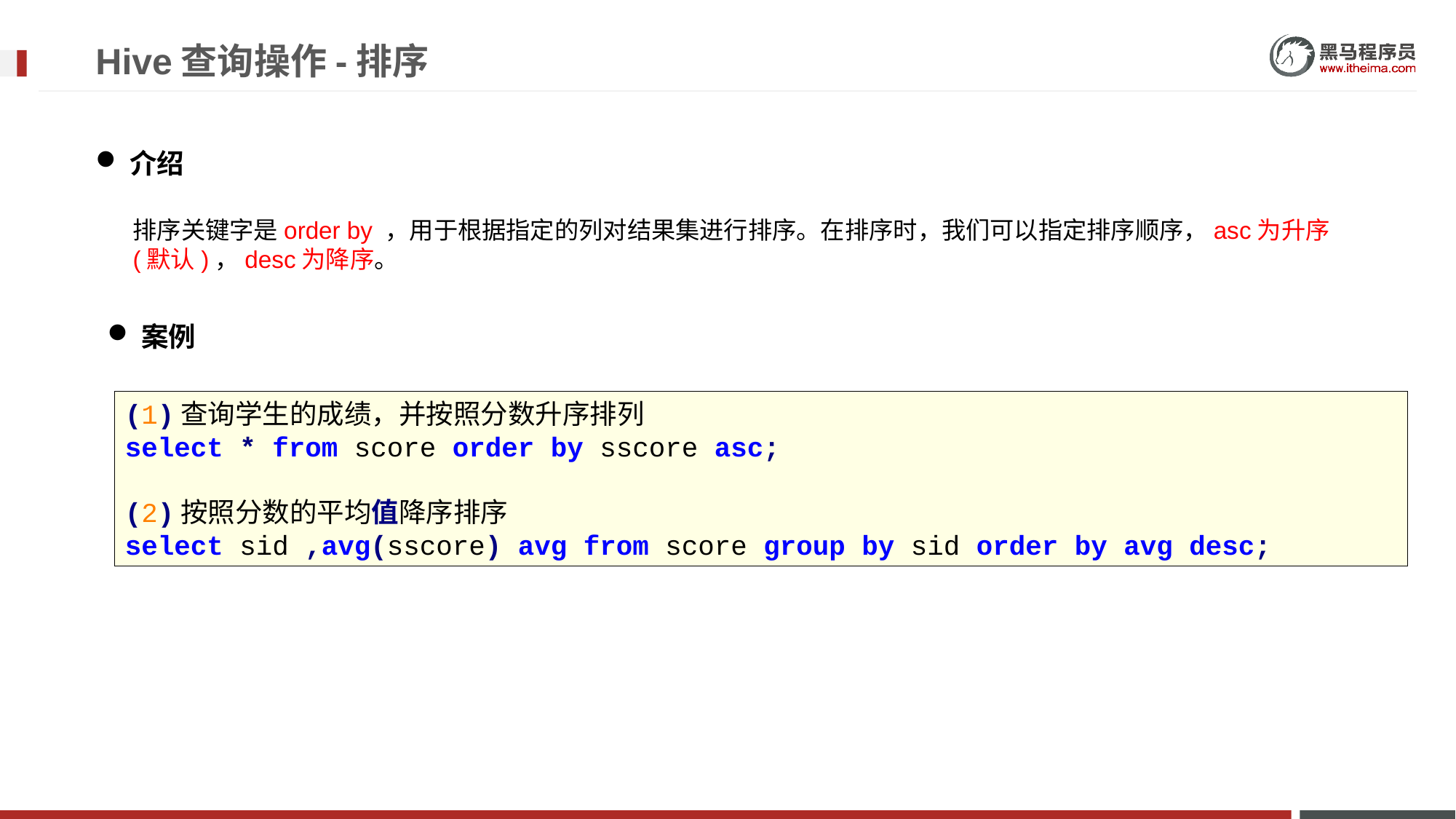

# Hive查询操作-排序
介绍
排序关键字是order by ，用于根据指定的列对结果集进行排序。在排序时，我们可以指定排序顺序，asc为升序(默认)，desc为降序。
案例
(1)查询学生的成绩，并按照分数升序排列
select * from score order by sscore asc;

(2)按照分数的平均值降序排序
select sid ,avg(sscore) avg from score group by sid order by avg desc;